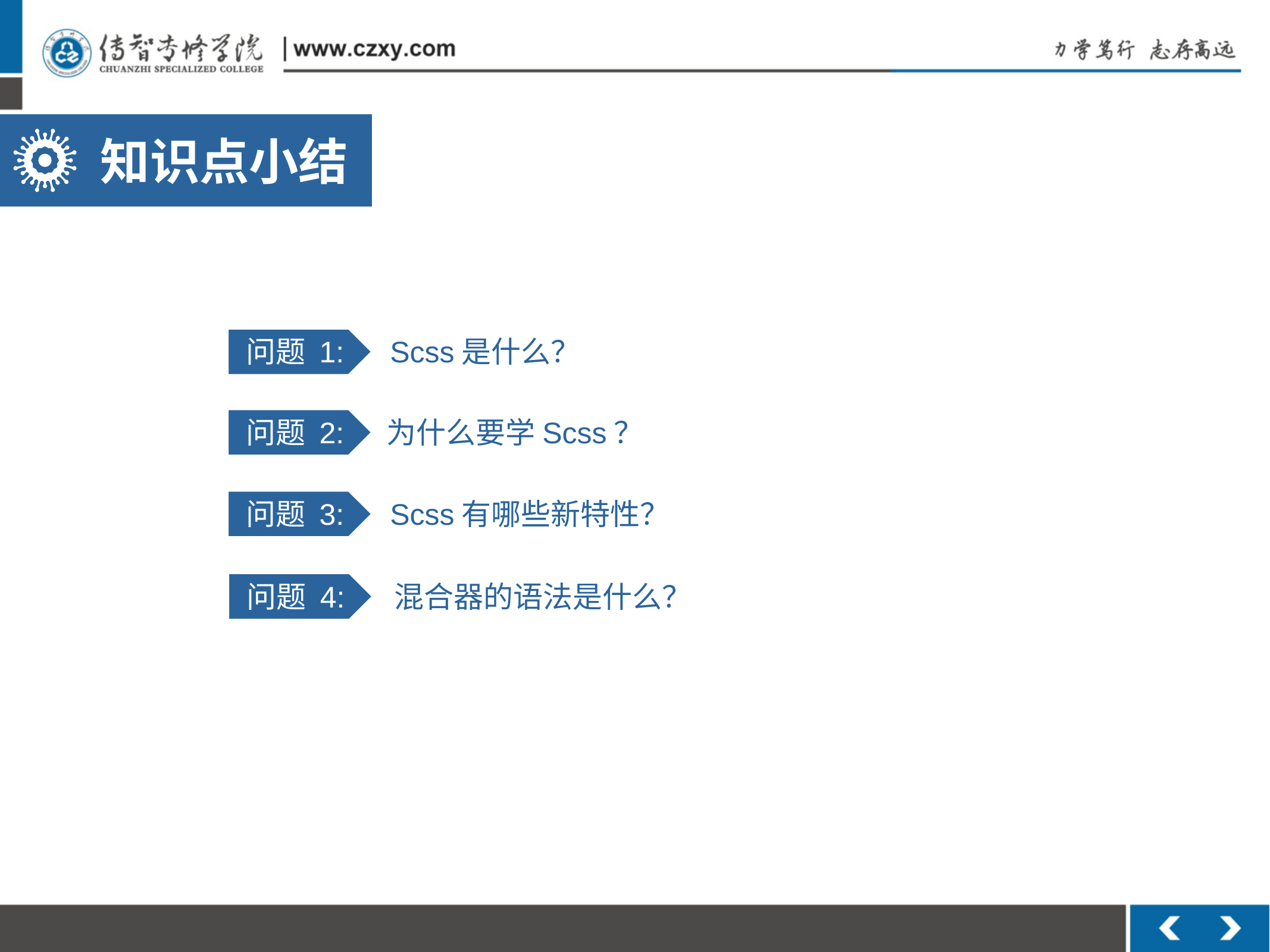

知识点小结

 问题 1:
Scss是什么？

 问题 2:
为什么要学Scss？

 问题 3:
Scss有哪些新特性？

 问题 4:
混合器的语法是什么？